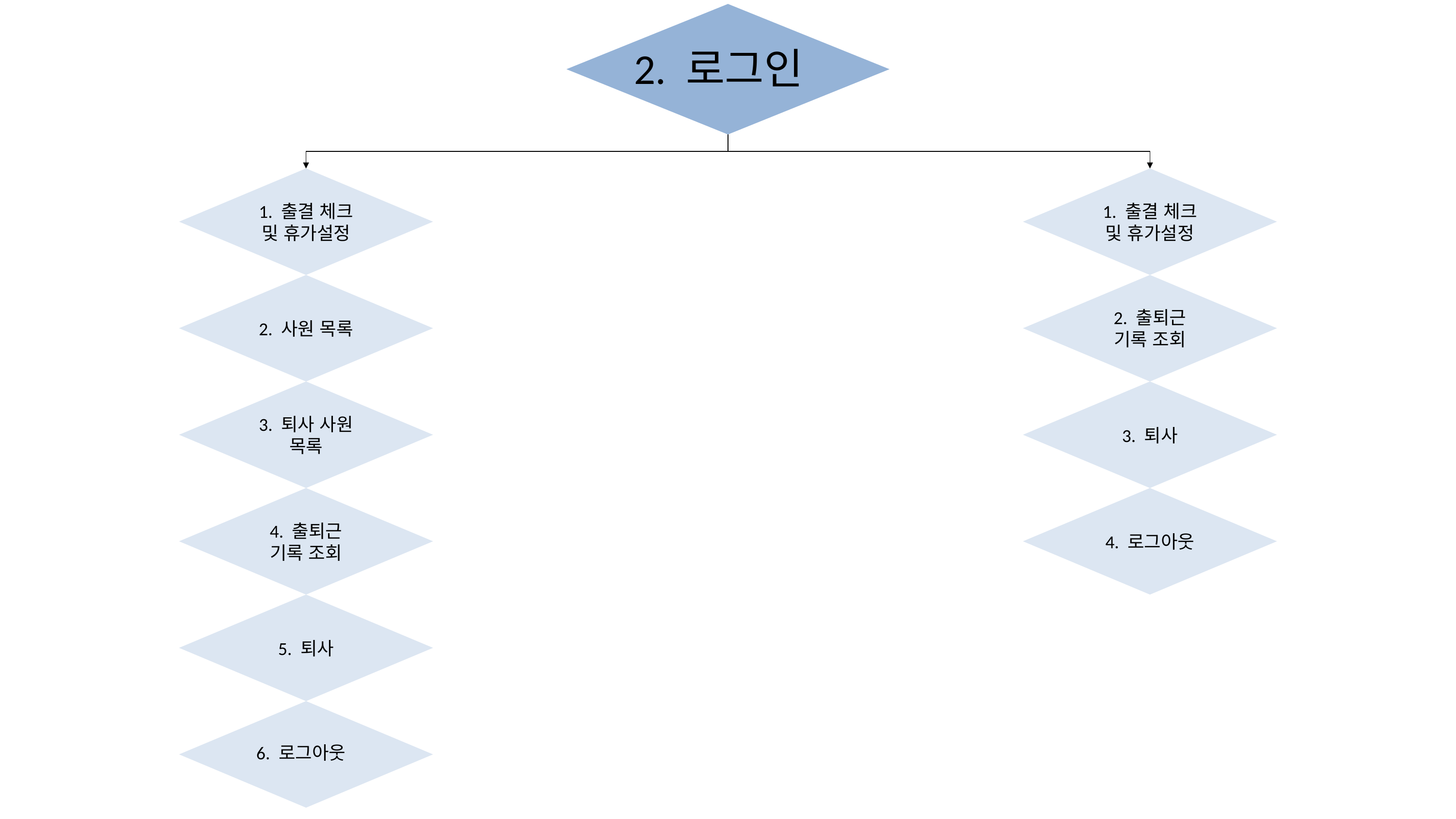

2. 로그인
1. 출결 체크 및 휴가설정
1. 출결 체크 및 휴가설정
2. 사원 목록
2. 출퇴근
기록 조회
3. 퇴사 사원 목록
3. 퇴사
4. 출퇴근
기록 조회
4. 로그아웃
5. 퇴사

6. 로그아웃